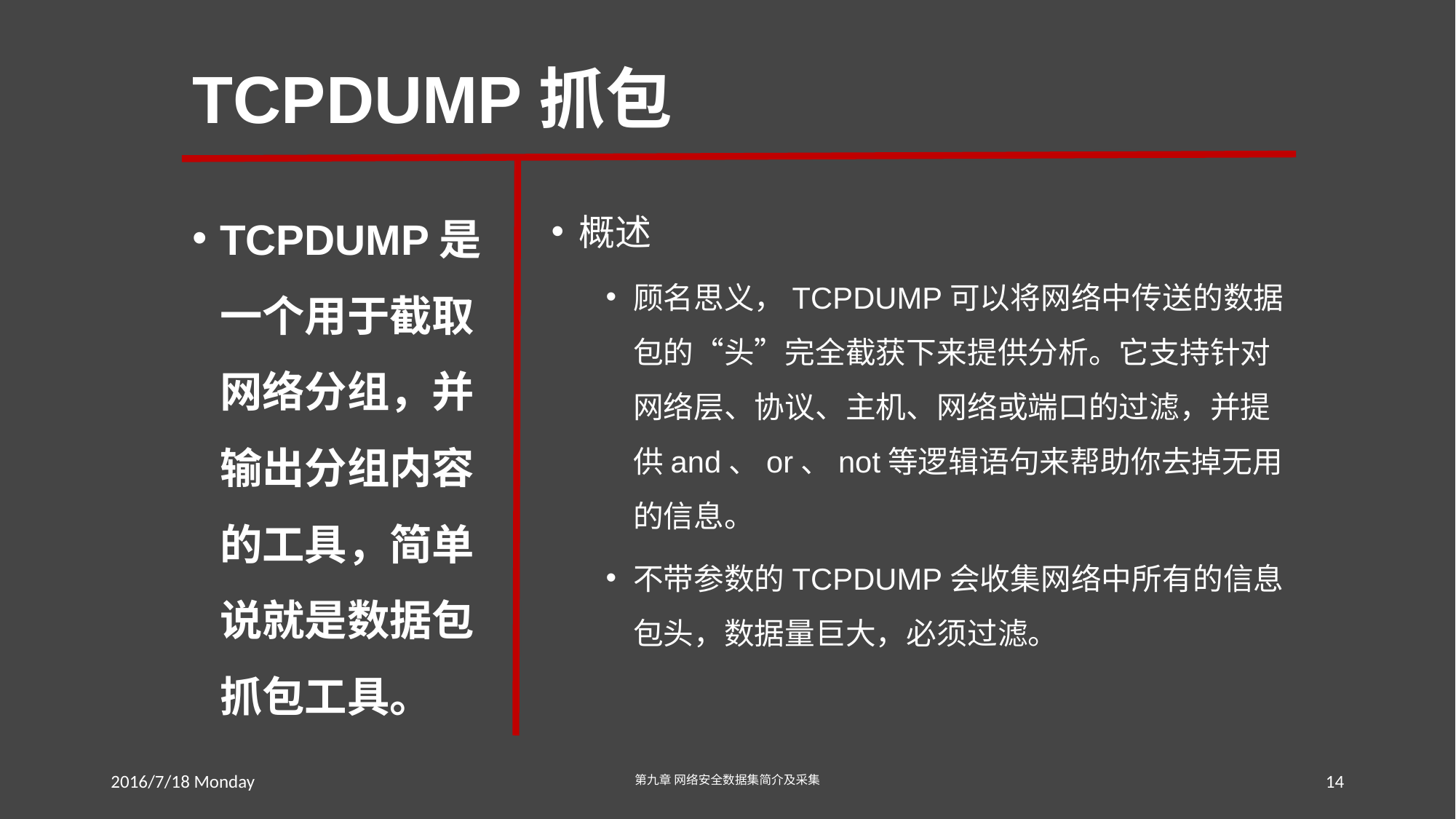

# TCPDUMP抓包
TCPDUMP是一个用于截取网络分组，并输出分组内容的工具，简单说就是数据包抓包工具。
概述
顾名思义，TCPDUMP可以将网络中传送的数据包的“头”完全截获下来提供分析。它支持针对网络层、协议、主机、网络或端口的过滤，并提供and、or、not等逻辑语句来帮助你去掉无用的信息。
不带参数的TCPDUMP会收集网络中所有的信息包头，数据量巨大，必须过滤。
2016/7/18 Monday
第九章 网络安全数据集简介及采集
14